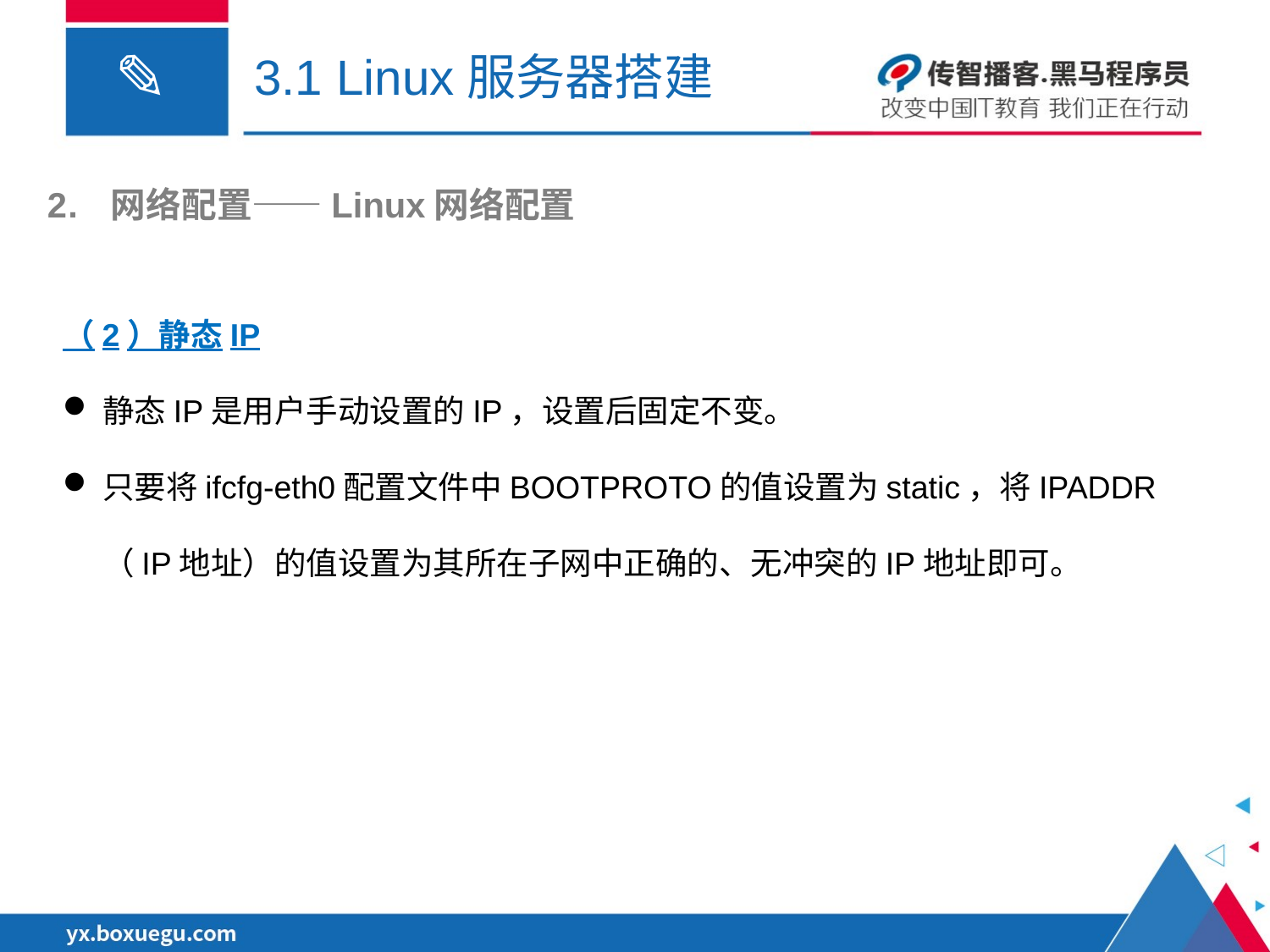

# 3.1 Linux服务器搭建
网络配置——Linux网络配置
（2）静态IP
静态IP是用户手动设置的IP，设置后固定不变。
只要将ifcfg-eth0配置文件中BOOTPROTO的值设置为static，将IPADDR（IP地址）的值设置为其所在子网中正确的、无冲突的IP地址即可。